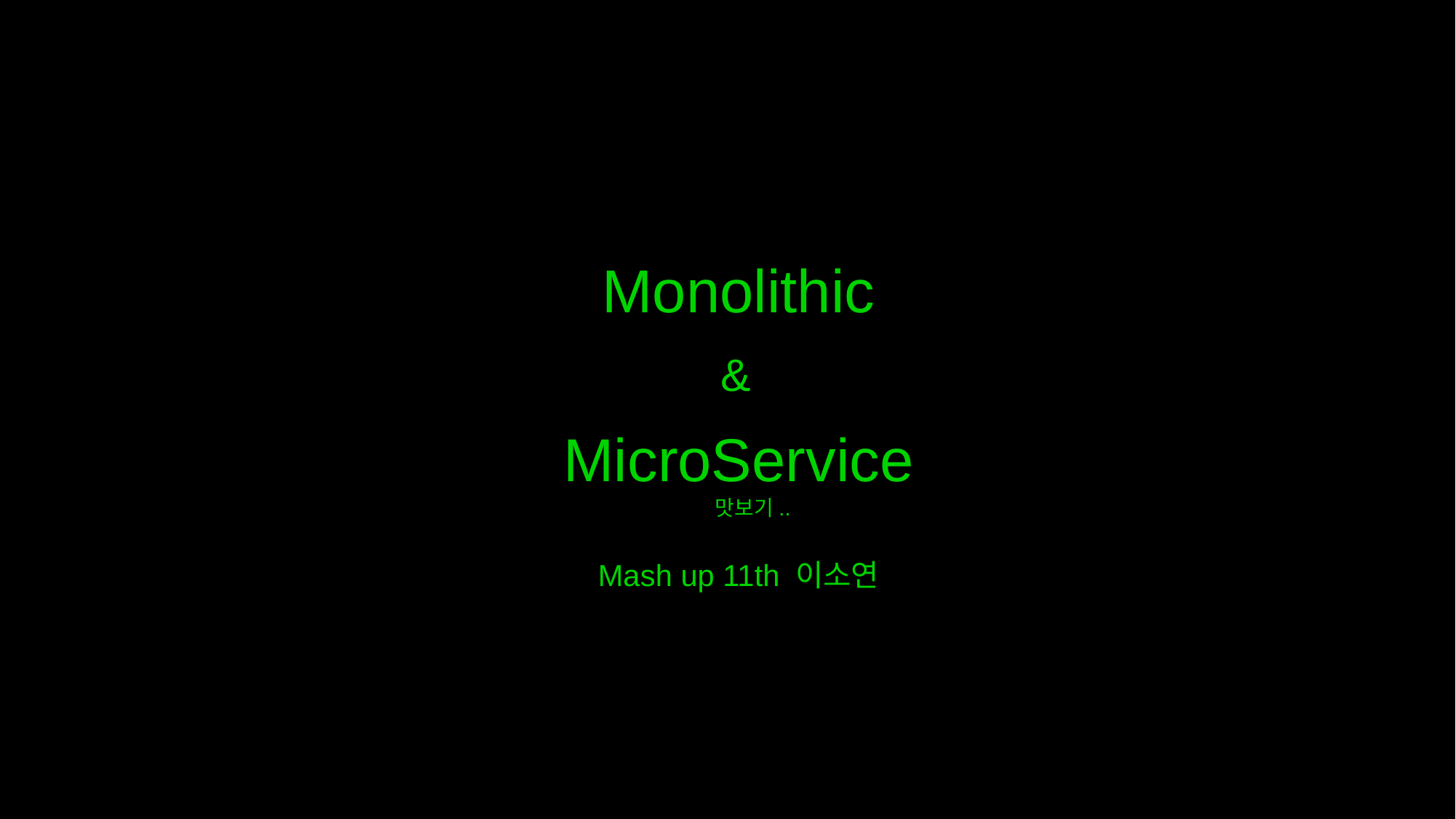

Monolithic
&
MicroService
맛보기..
Mash up 11th 이소연